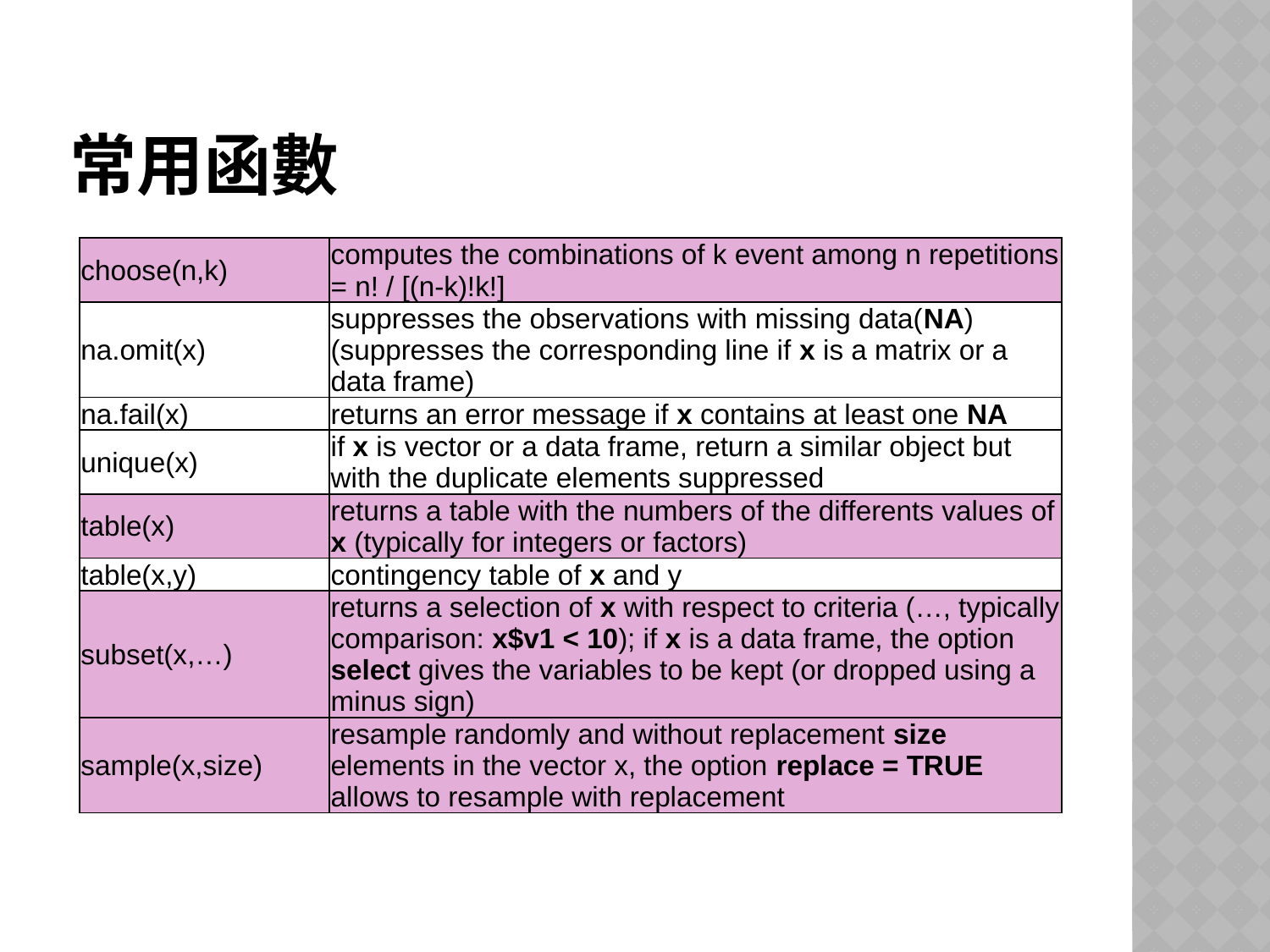

# 常用函數
| choose(n,k) | computes the combinations of k event among n repetitions = n! / [(n-k)!k!] |
| --- | --- |
| na.omit(x) | suppresses the observations with missing data(NA) (suppresses the corresponding line if x is a matrix or a data frame) |
| na.fail(x) | returns an error message if x contains at least one NA |
| unique(x) | if x is vector or a data frame, return a similar object but with the duplicate elements suppressed |
| table(x) | returns a table with the numbers of the differents values of x (typically for integers or factors) |
| table(x,y) | contingency table of x and y |
| subset(x,…) | returns a selection of x with respect to criteria (…, typically comparison: x$v1 < 10); if x is a data frame, the option select gives the variables to be kept (or dropped using a minus sign) |
| sample(x,size) | resample randomly and without replacement size elements in the vector x, the option replace = TRUE allows to resample with replacement |